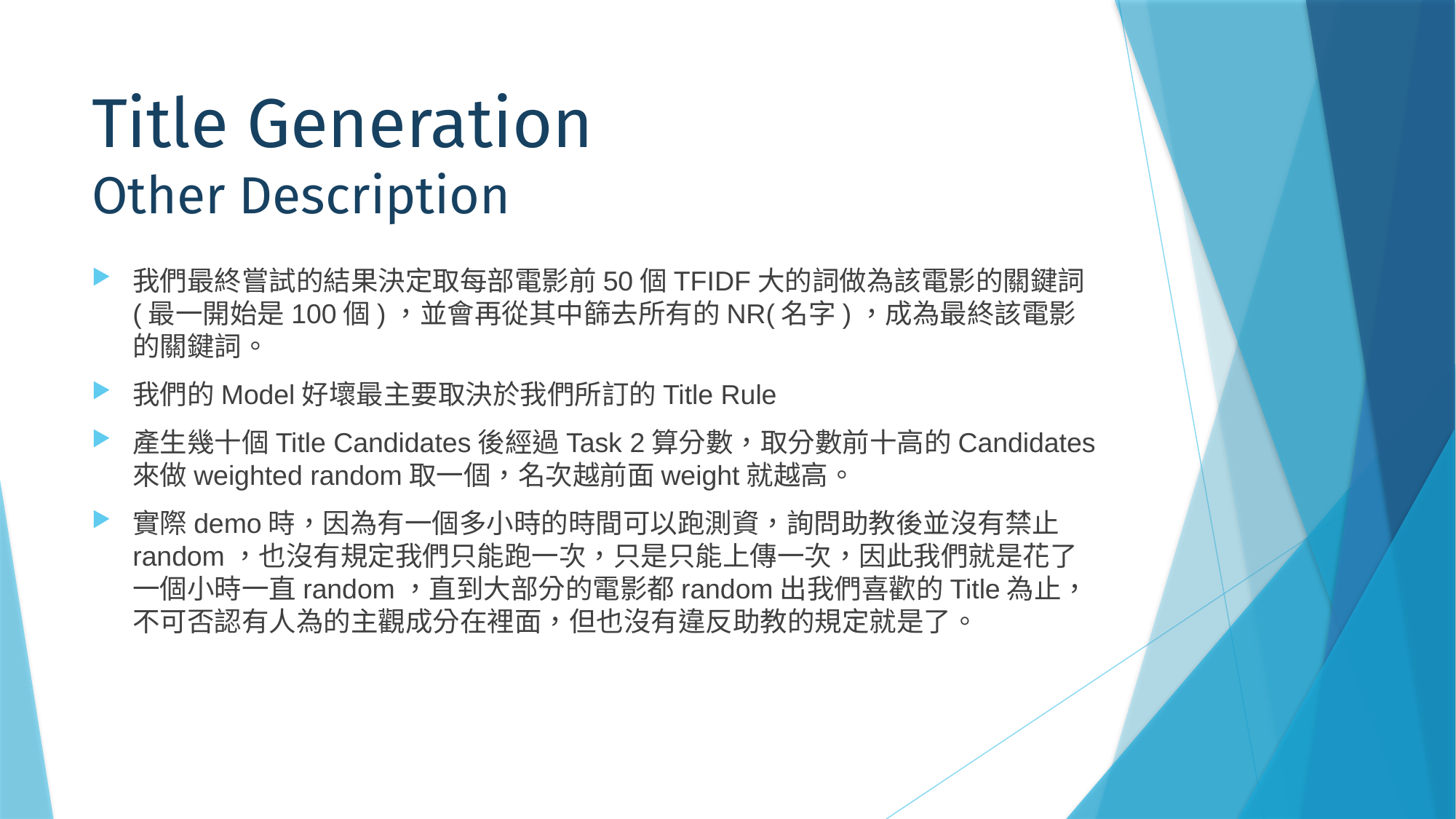

# Title Generation Other Description
我們最終嘗試的結果決定取每部電影前50個TFIDF大的詞做為該電影的關鍵詞(最一開始是100個)，並會再從其中篩去所有的NR(名字)，成為最終該電影的關鍵詞。
我們的Model好壞最主要取決於我們所訂的Title Rule
產生幾十個Title Candidates後經過Task 2算分數，取分數前十高的Candidates來做weighted random取一個，名次越前面weight就越高。
實際demo時，因為有一個多小時的時間可以跑測資，詢問助教後並沒有禁止random，也沒有規定我們只能跑一次，只是只能上傳一次，因此我們就是花了一個小時一直random，直到大部分的電影都random出我們喜歡的Title為止，不可否認有人為的主觀成分在裡面，但也沒有違反助教的規定就是了。